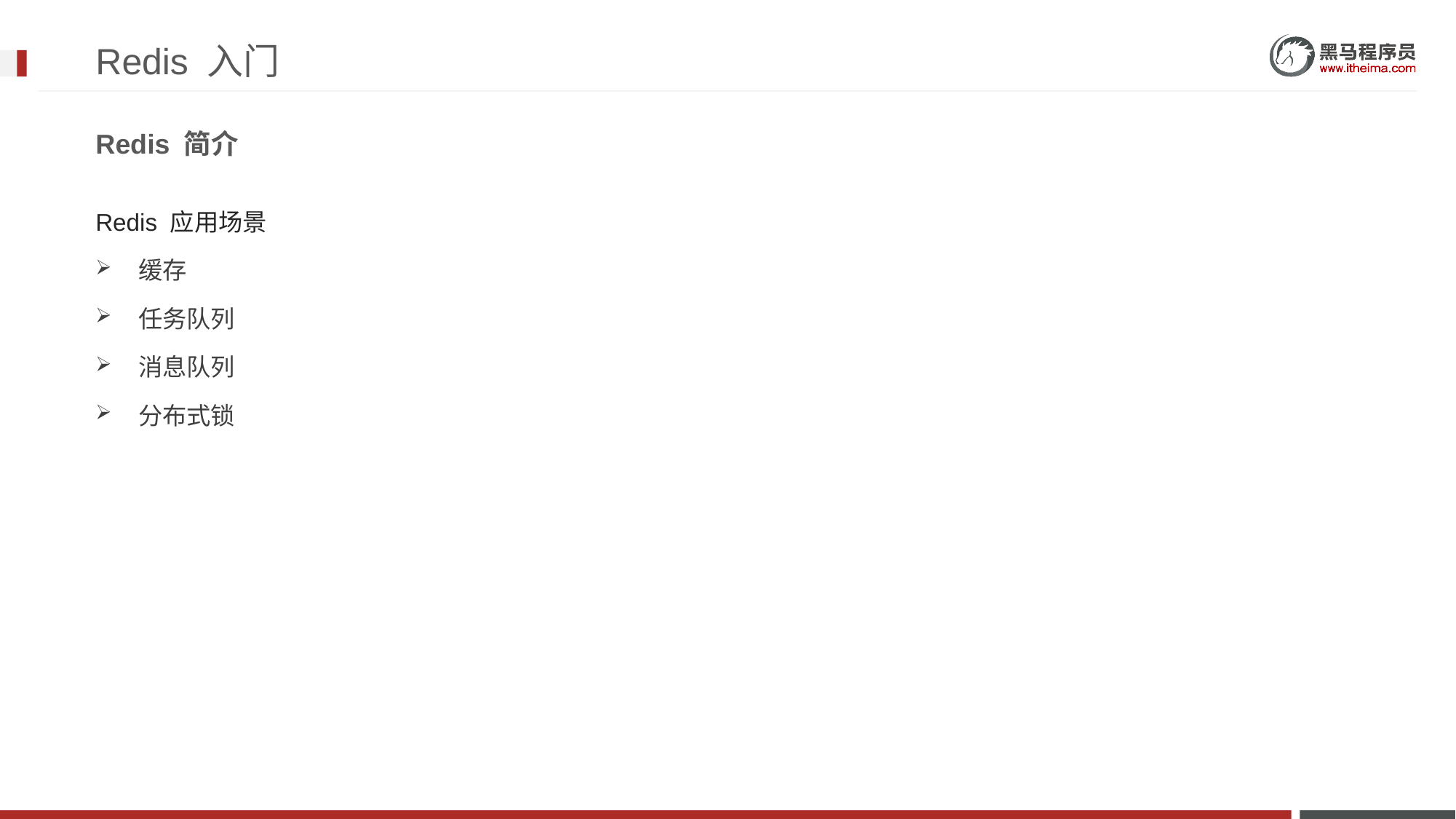

# Redis 入门
Redis 简介
Redis 应用场景
缓存
任务队列
消息队列
分布式锁